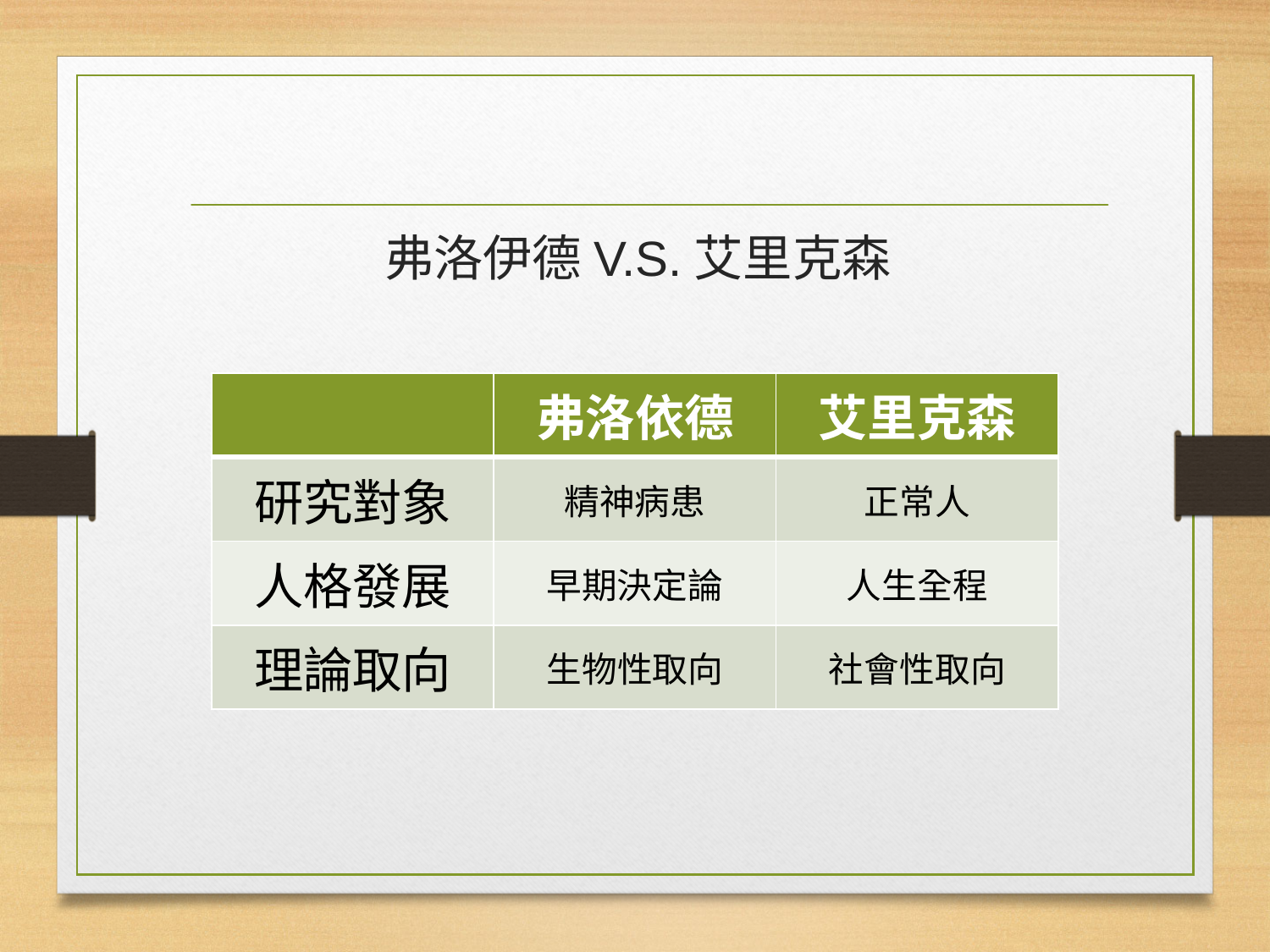

#
弗洛伊德V.S.艾里克森

|  | 弗洛依德 | 艾里克森 |
| --- | --- | --- |
| 研究對象 | 精神病患 | 正常人 |
| 人格發展 | 早期決定論 | 人生全程 |
| 理論取向 | 生物性取向 | 社會性取向 |